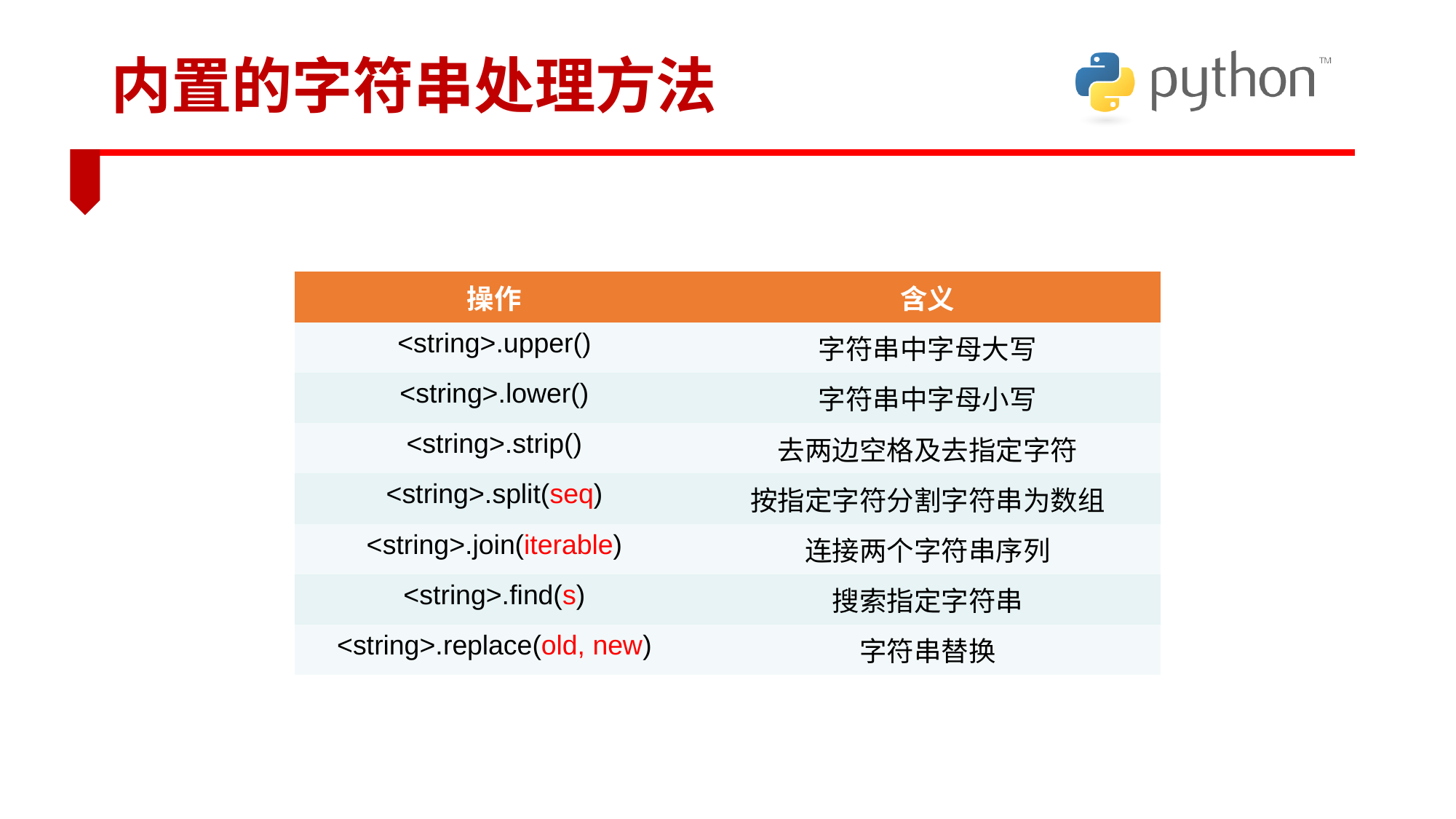

# 内置的字符串处理方法

| 操作 | 含义 |
| --- | --- |
| <string>.upper() | 字符串中字母大写 |
| <string>.lower() | 字符串中字母小写 |
| <string>.strip() | 去两边空格及去指定字符 |
| <string>.split(seq) | 按指定字符分割字符串为数组 |
| <string>.join(iterable) | 连接两个字符串序列 |
| <string>.find(s) | 搜索指定字符串 |
| <string>.replace(old, new) | 字符串替换 |